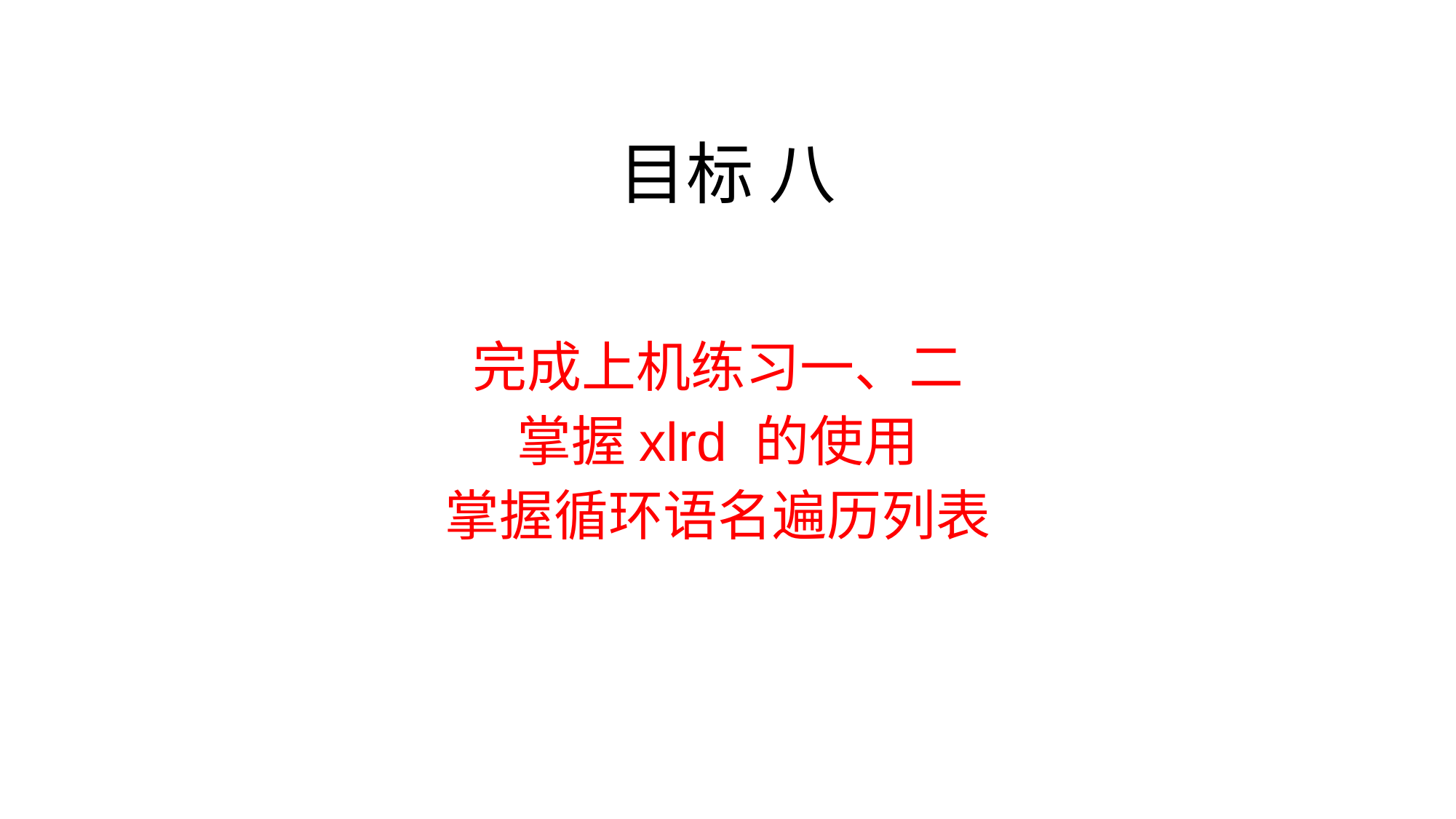

# 目标 八
完成上机练习一、二
掌握xlrd 的使用
掌握循环语名遍历列表